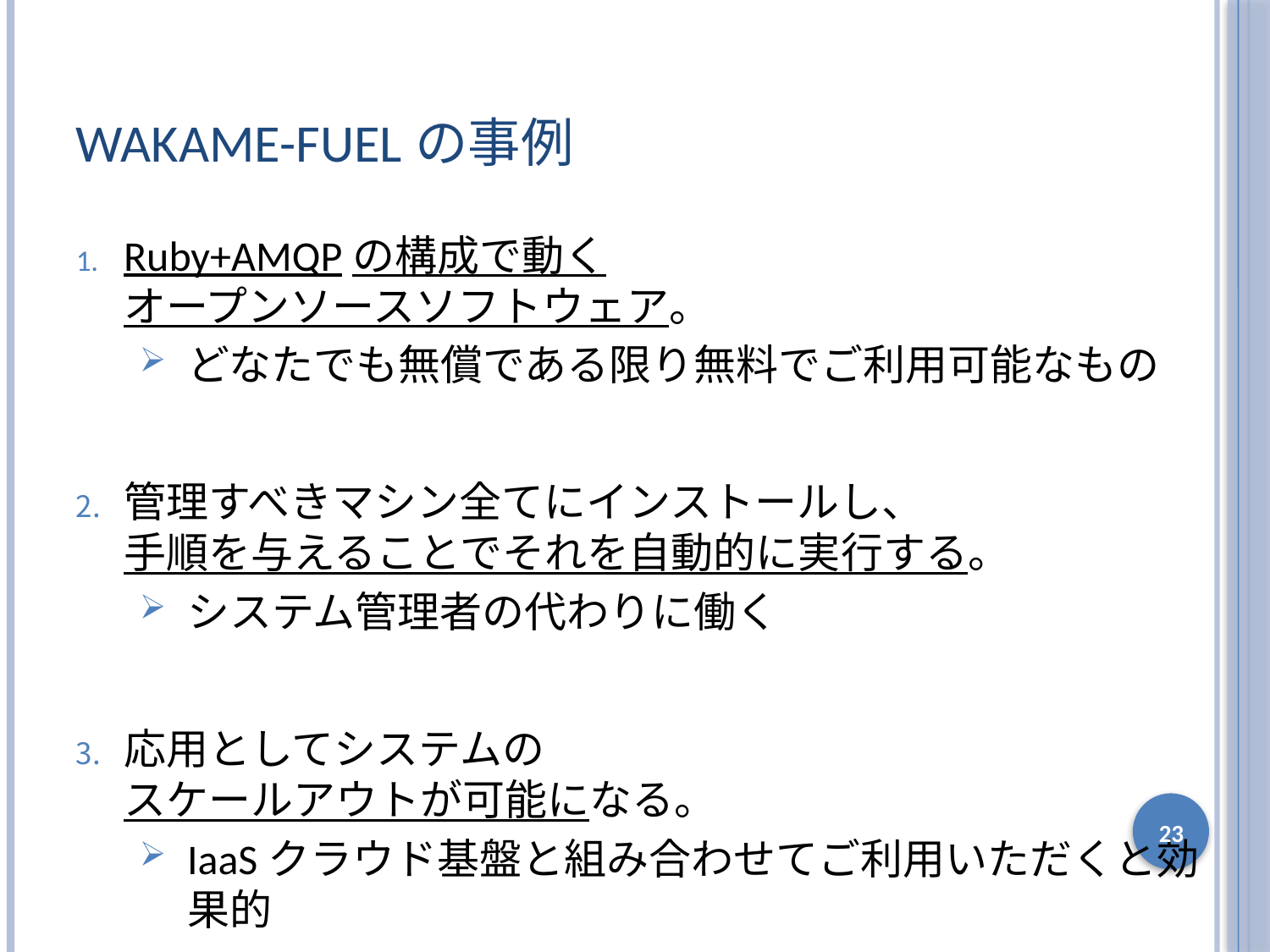

# Wakame-fuelの事例
Ruby+AMQPの構成で動く
オープンソースソフトウェア。
どなたでも無償である限り無料でご利用可能なもの

管理すべきマシン全てにインストールし、
手順を与えることでそれを自動的に実行する。
システム管理者の代わりに働く

応用としてシステムの
スケールアウトが可能になる。
IaaSクラウド基盤と組み合わせてご利用いただくと効果的
23